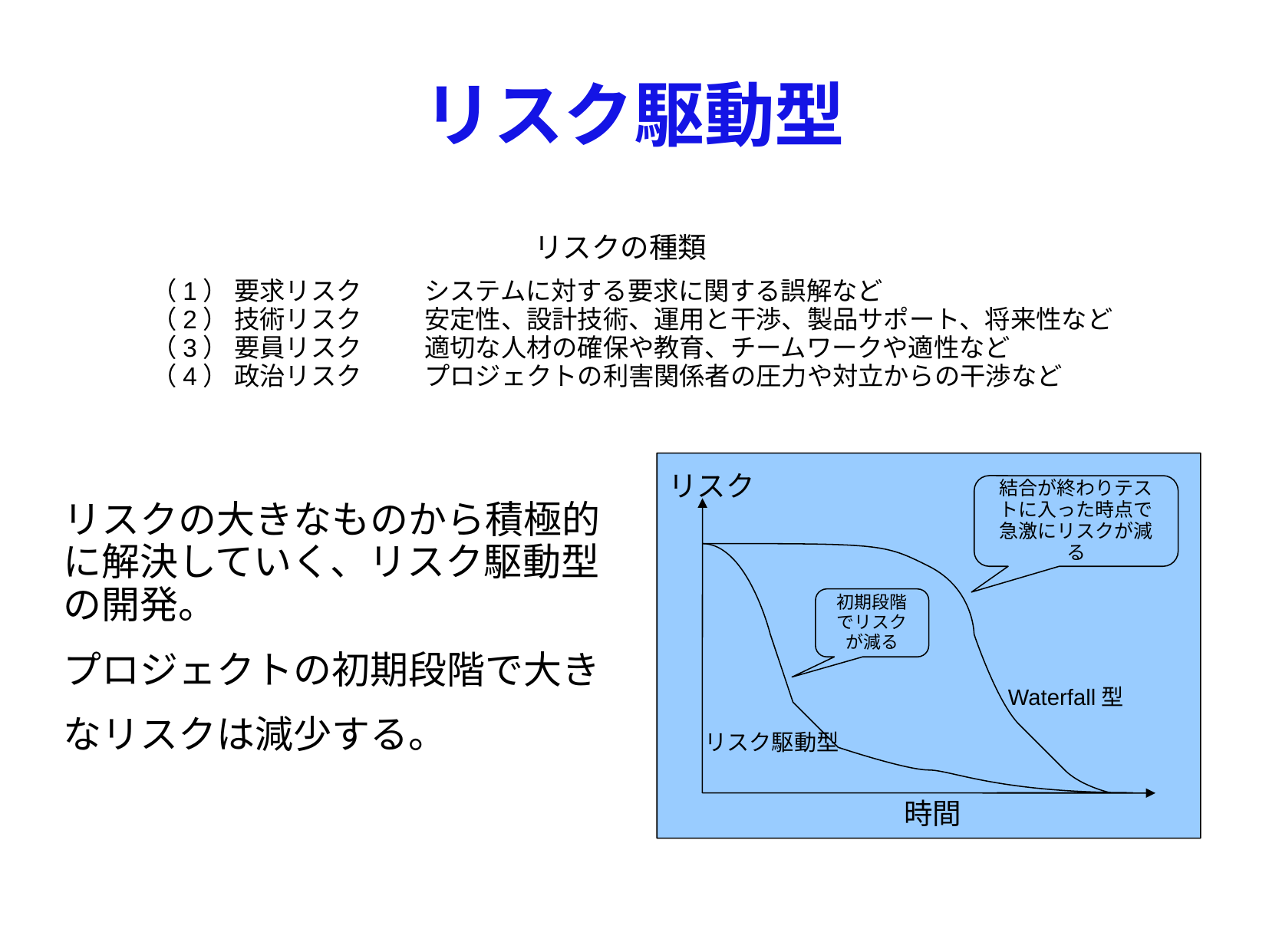

# リスク駆動型
リスクの種類
（1） 要求リスク  	システムに対する要求に関する誤解など
（2） 技術リスク 	安定性、設計技術、運用と干渉、製品サポート、将来性など
（3） 要員リスク 	適切な人材の確保や教育、チームワークや適性など
（4） 政治リスク 	プロジェクトの利害関係者の圧力や対立からの干渉など
リスクの大きなものから積極的に解決していく、リスク駆動型の開発。
プロジェクトの初期段階で大きなリスクは減少する。

リスク
結合が終わりテストに入った時点で急激にリスクが減る

初期段階でリスクが減る
Waterfall型
リスク駆動型

時間